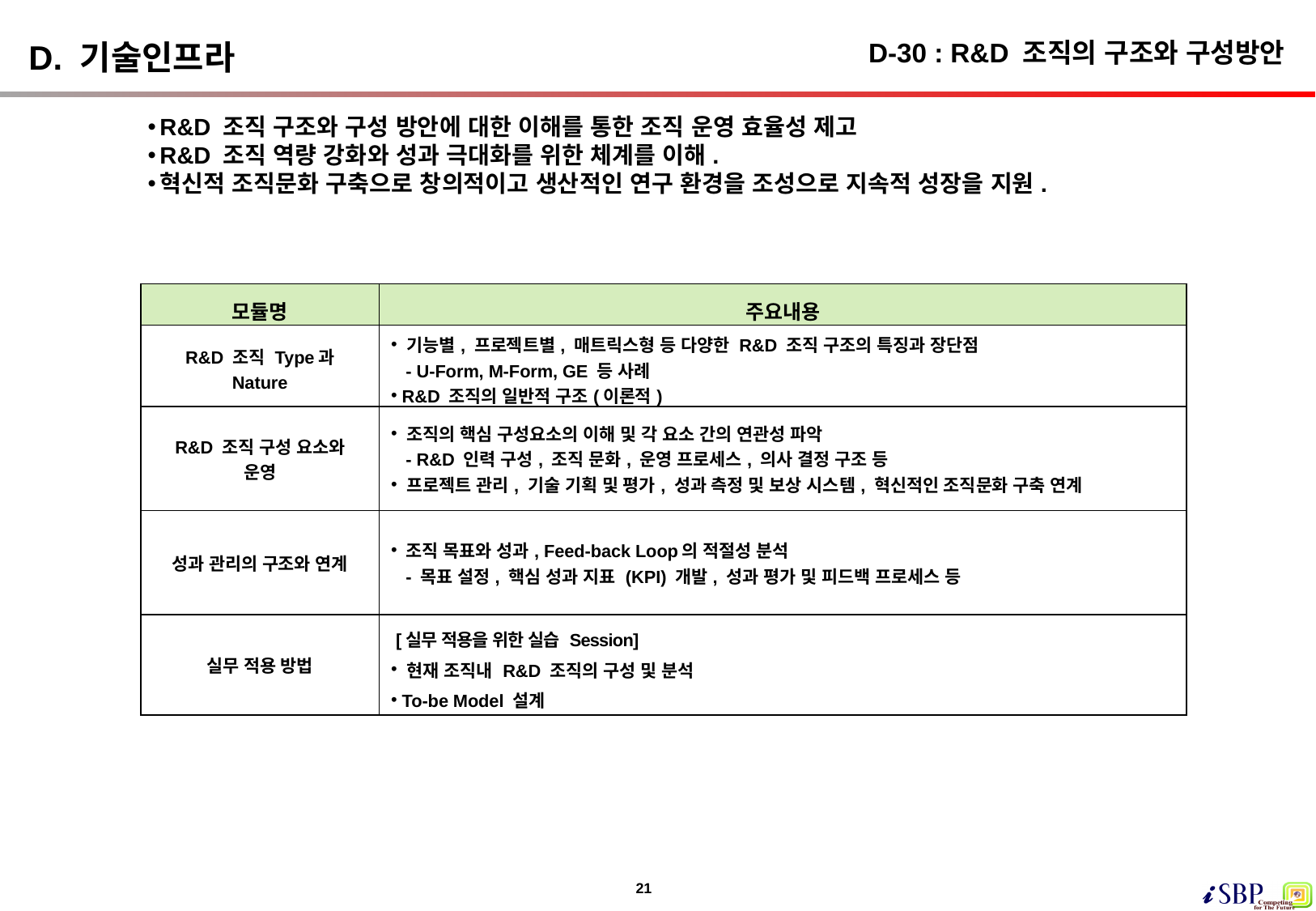

# D-30 : R&D 조직의 구조와 구성방안
D. 기술인프라
R&D 조직 구조와 구성 방안에 대한 이해를 통한 조직 운영 효율성 제고
R&D 조직 역량 강화와 성과 극대화를 위한 체계를 이해.
혁신적 조직문화 구축으로 창의적이고 생산적인 연구 환경을 조성으로 지속적 성장을 지원.
| 모듈명 | 주요내용 |
| --- | --- |
| R&D 조직 Type과 Nature | 기능별, 프로젝트별, 매트릭스형 등 다양한 R&D 조직 구조의 특징과 장단점 - U-Form, M-Form, GE 등 사례 R&D 조직의 일반적 구조(이론적) |
| R&D 조직 구성 요소와 운영 | 조직의 핵심 구성요소의 이해 및 각 요소 간의 연관성 파악 - R&D 인력 구성, 조직 문화, 운영 프로세스, 의사 결정 구조 등 프로젝트 관리, 기술 기획 및 평가, 성과 측정 및 보상 시스템, 혁신적인 조직문화 구축 연계 |
| 성과 관리의 구조와 연계 | 조직 목표와 성과, Feed-back Loop의 적절성 분석 - 목표 설정, 핵심 성과 지표 (KPI) 개발, 성과 평가 및 피드백 프로세스 등 |
| 실무 적용 방법 | [실무 적용을 위한 실습 Session] 현재 조직내 R&D 조직의 구성 및 분석 To-be Model 설계 |
21